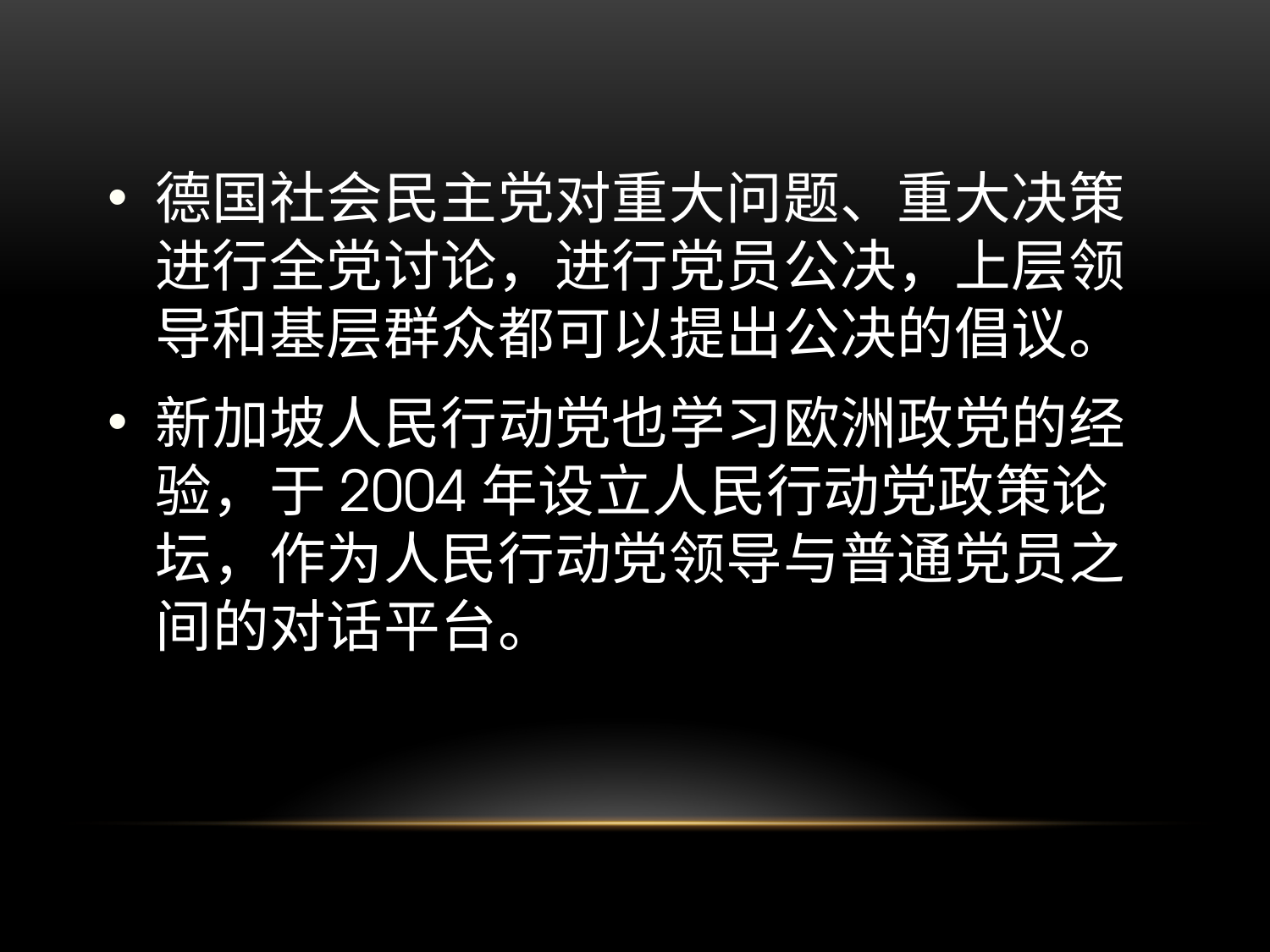

德国社会民主党对重大问题、重大决策进行全党讨论，进行党员公决，上层领导和基层群众都可以提出公决的倡议。
新加坡人民行动党也学习欧洲政党的经验，于2004年设立人民行动党政策论坛，作为人民行动党领导与普通党员之间的对话平台。